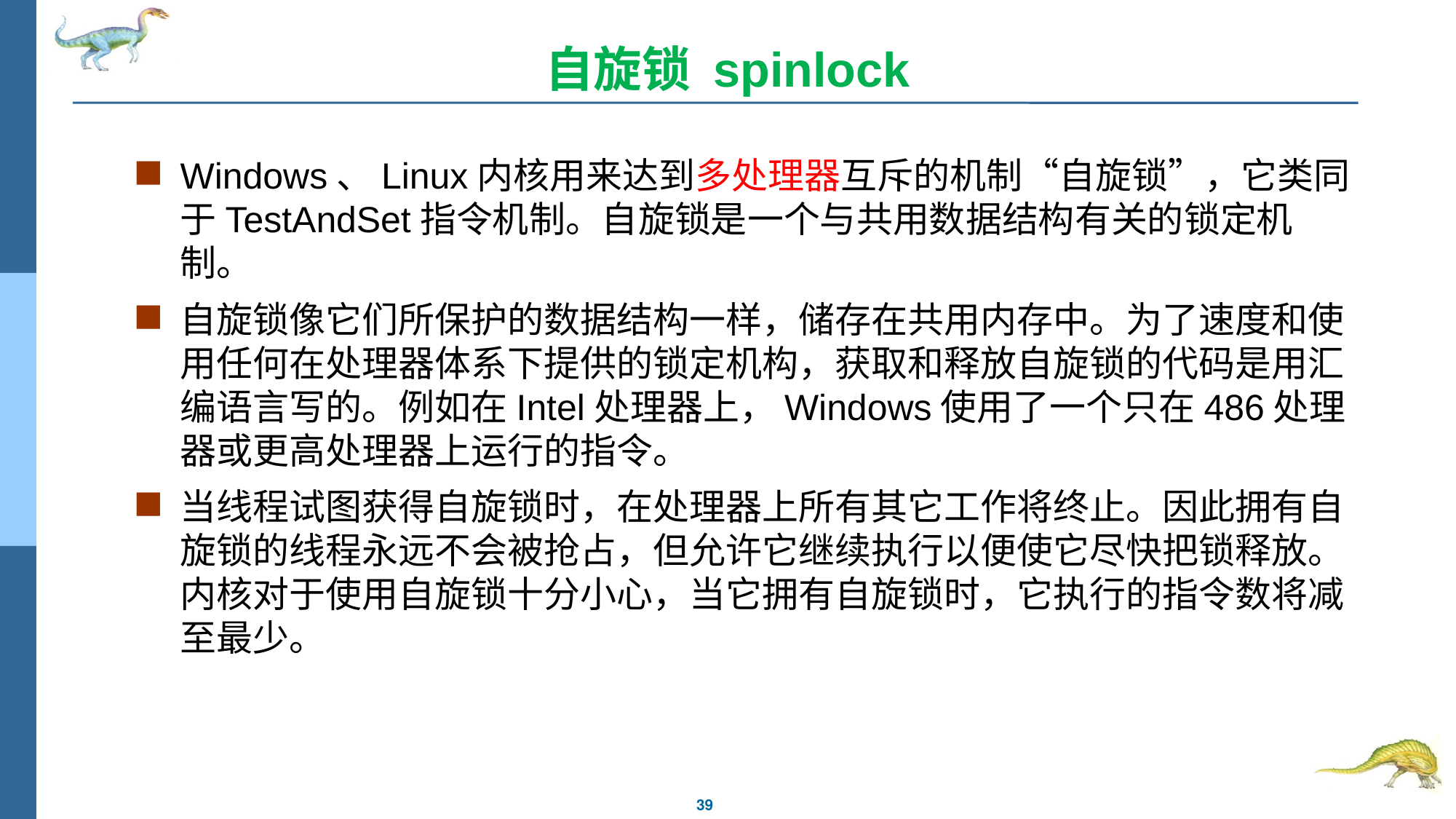

# 自旋锁 spinlock
Windows、Linux内核用来达到多处理器互斥的机制“自旋锁”，它类同于TestAndSet指令机制。自旋锁是一个与共用数据结构有关的锁定机制。
自旋锁像它们所保护的数据结构一样，储存在共用内存中。为了速度和使用任何在处理器体系下提供的锁定机构，获取和释放自旋锁的代码是用汇编语言写的。例如在Intel处理器上，Windows使用了一个只在486处理器或更高处理器上运行的指令。
当线程试图获得自旋锁时，在处理器上所有其它工作将终止。因此拥有自旋锁的线程永远不会被抢占，但允许它继续执行以便使它尽快把锁释放。内核对于使用自旋锁十分小心，当它拥有自旋锁时，它执行的指令数将减至最少。